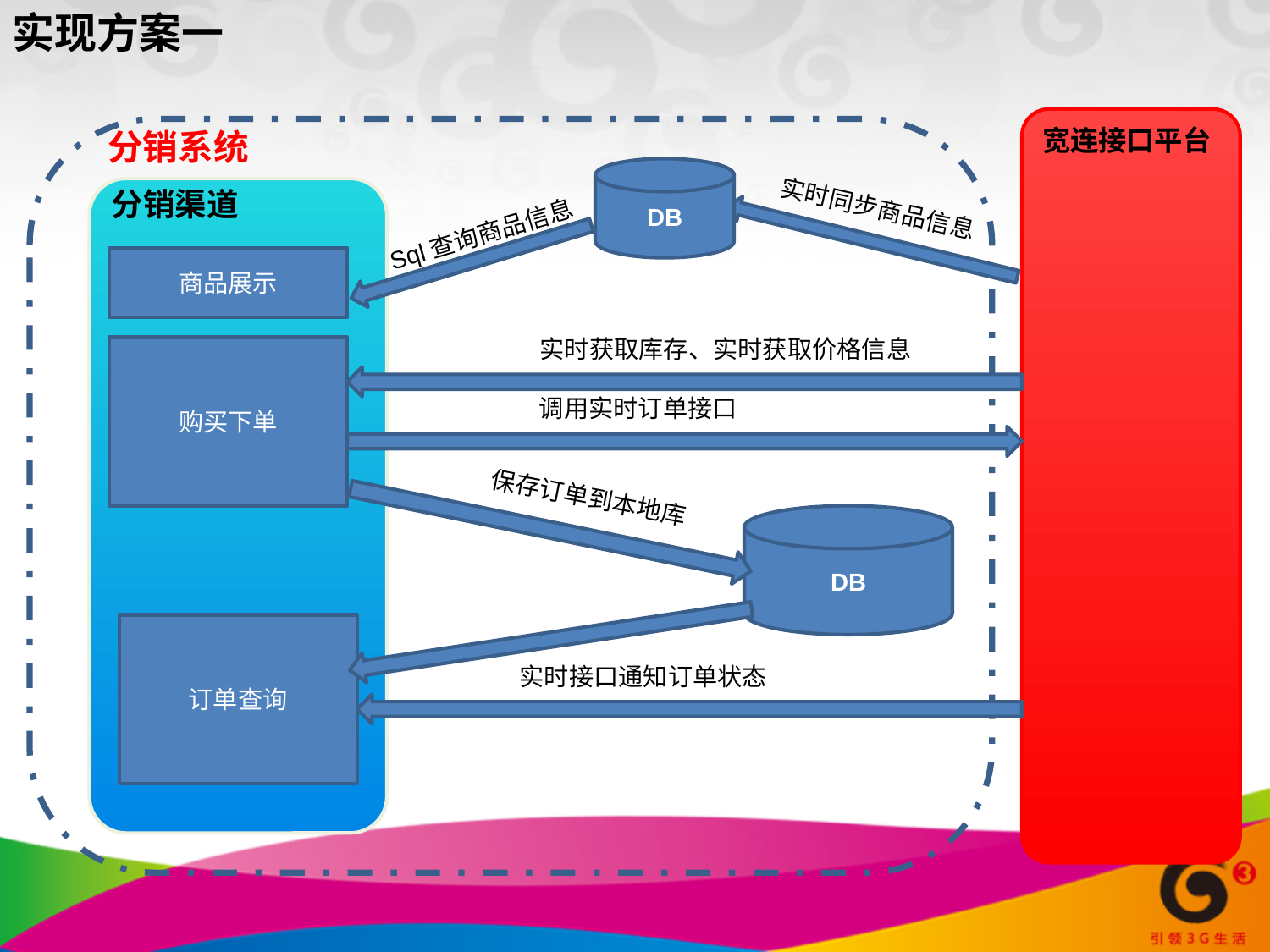

# 实现方案一
宽连接口平台

分销系统
DB

分销渠道
实时同步商品信息
Sql查询商品信息

商品展示

实时获取库存、实时获取价格信息
购买下单

调用实时订单接口

保存订单到本地库
DB

订单查询

实时接口通知订单状态